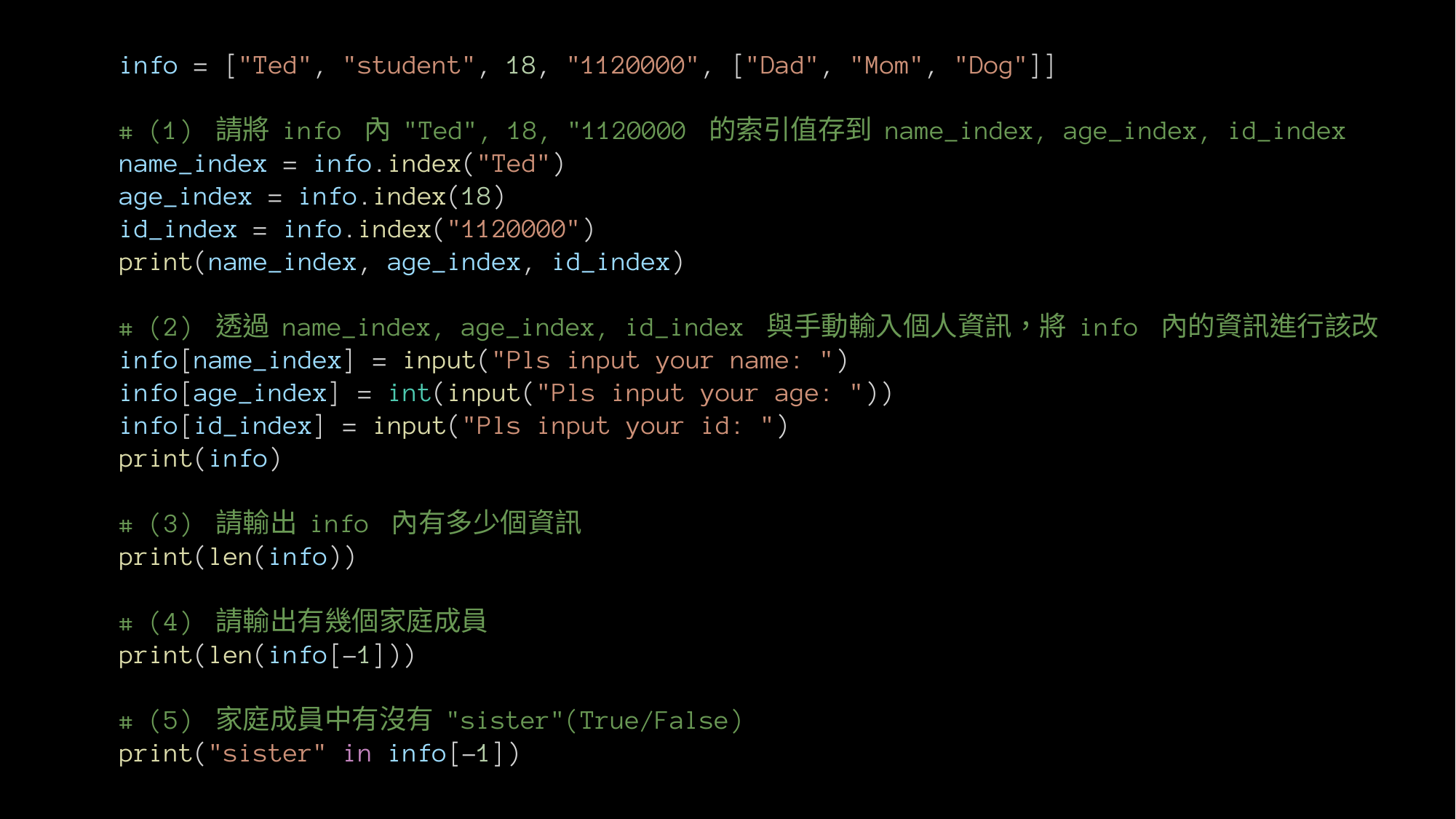

info = ["Ted", "student", 18, "1120000", ["Dad", "Mom", "Dog"]]
# (1) 請將 info 內 "Ted", 18, "1120000 的索引值存到 name_index, age_index, id_index
name_index = info.index("Ted")
age_index = info.index(18)
id_index = info.index("1120000")
print(name_index, age_index, id_index)
# (2) 透過 name_index, age_index, id_index 與手動輸入個人資訊，將 info 內的資訊進行該改
info[name_index] = input("Pls input your name: ")
info[age_index] = int(input("Pls input your age: "))
info[id_index] = input("Pls input your id: ")
print(info)
# (3) 請輸出 info 內有多少個資訊
print(len(info))
# (4) 請輸出有幾個家庭成員
print(len(info[-1]))
# (5) 家庭成員中有沒有 "sister"(True/False)
print("sister" in info[-1])